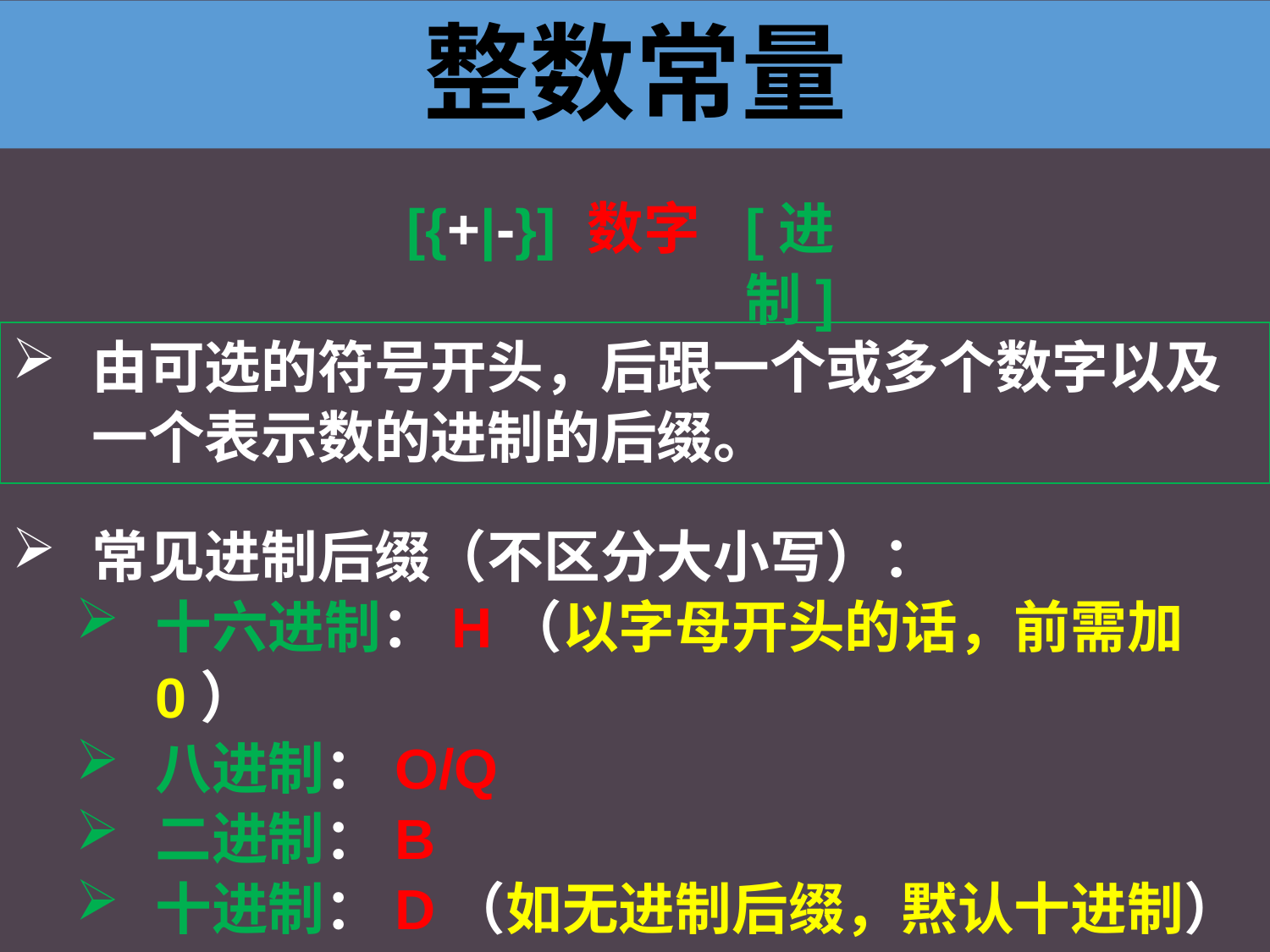

整数常量
[{+|-}]
数字
[进制]
由可选的符号开头，后跟一个或多个数字以及一个表示数的进制的后缀。
常见进制后缀（不区分大小写）：
十六进制：H（以字母开头的话，前需加0）
八进制：O/Q
二进制：B
十进制：D（如无进制后缀，黙认十进制）